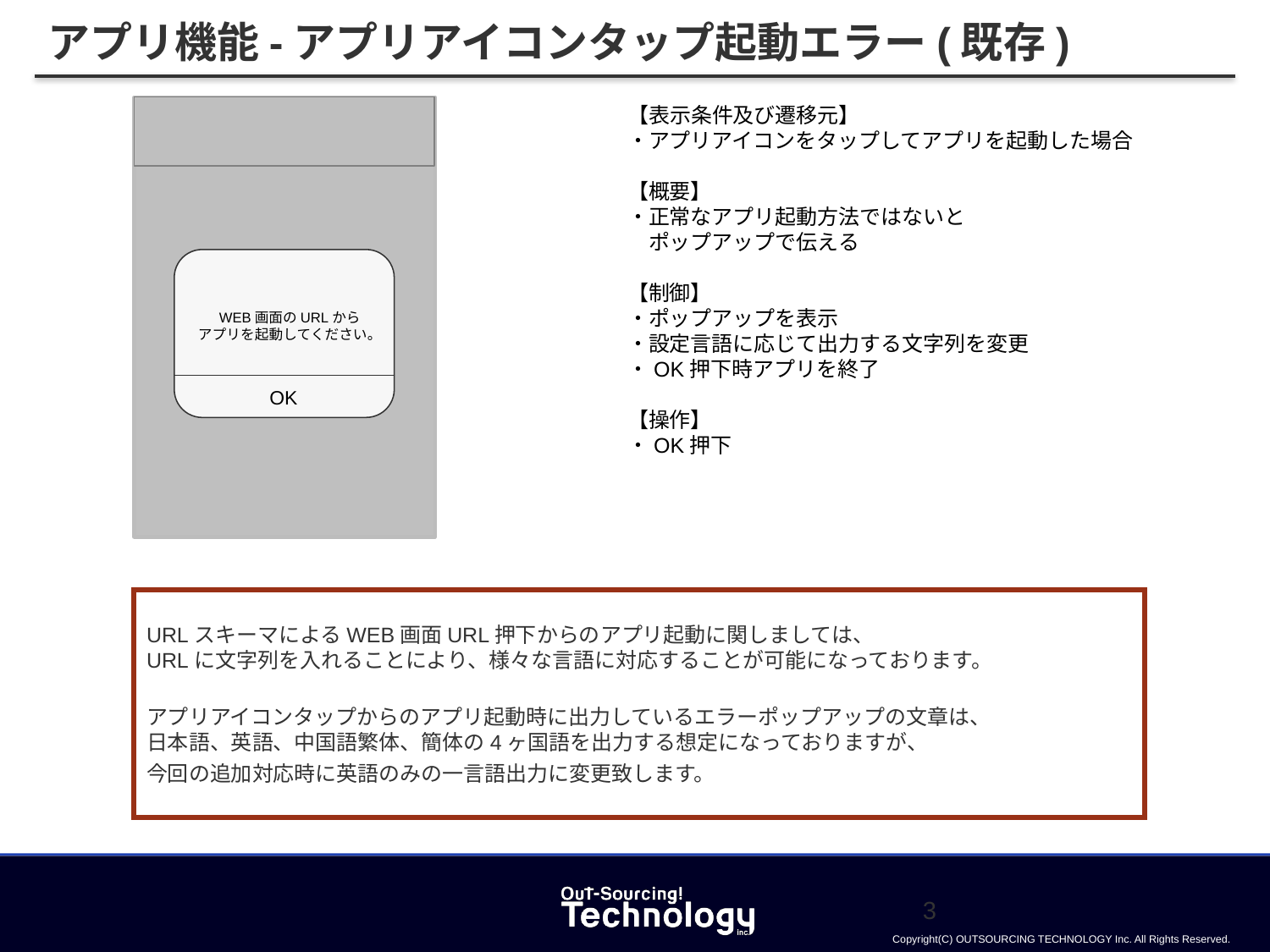

アプリ機能-アプリアイコンタップ起動エラー(既存)
【表示条件及び遷移元】
・アプリアイコンをタップしてアプリを起動した場合

【概要】
・正常なアプリ起動方法ではないと
　ポップアップで伝える

【制御】
・ポップアップを表示
・設定言語に応じて出力する文字列を変更
・OK押下時アプリを終了

【操作】
・OK押下

WEB画面のURLから
アプリを起動してください。

OK
URLスキーマによるWEB画面URL押下からのアプリ起動に関しましては、
URLに文字列を入れることにより、様々な言語に対応することが可能になっております。
アプリアイコンタップからのアプリ起動時に出力しているエラーポップアップの文章は、
日本語、英語、中国語繁体、簡体の4ヶ国語を出力する想定になっておりますが、
今回の追加対応時に英語のみの一言語出力に変更致します。
3